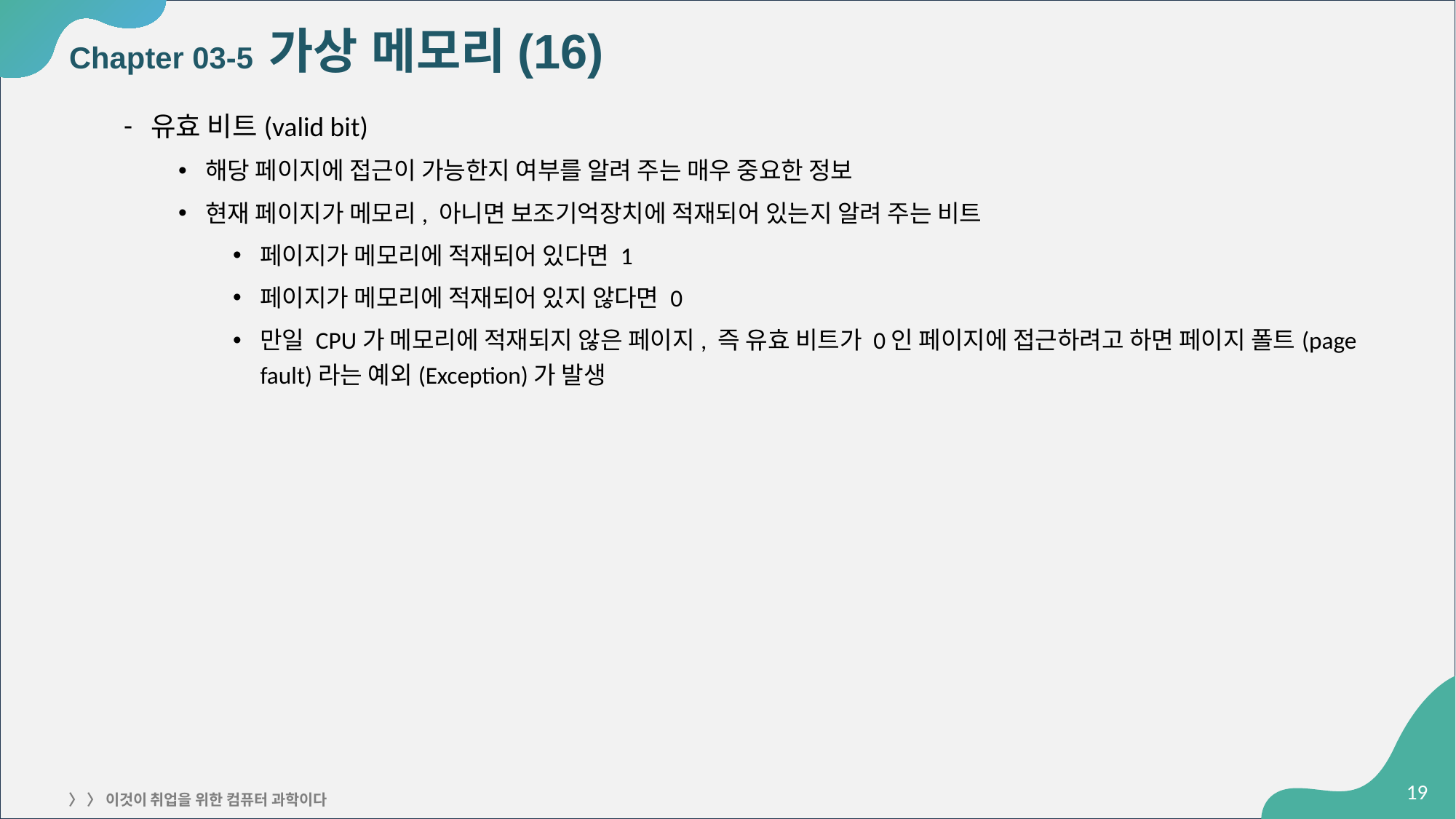

# Chapter 03-5 가상 메모리(16)
유효 비트(valid bit)
해당 페이지에 접근이 가능한지 여부를 알려 주는 매우 중요한 정보
현재 페이지가 메모리, 아니면 보조기억장치에 적재되어 있는지 알려 주는 비트
페이지가 메모리에 적재되어 있다면 1
페이지가 메모리에 적재되어 있지 않다면 0
만일 CPU가 메모리에 적재되지 않은 페이지, 즉 유효 비트가 0인 페이지에 접근하려고 하면 페이지 폴트(page fault)라는 예외(Exception)가 발생
19
〉 〉 이것이 취업을 위한 컴퓨터 과학이다